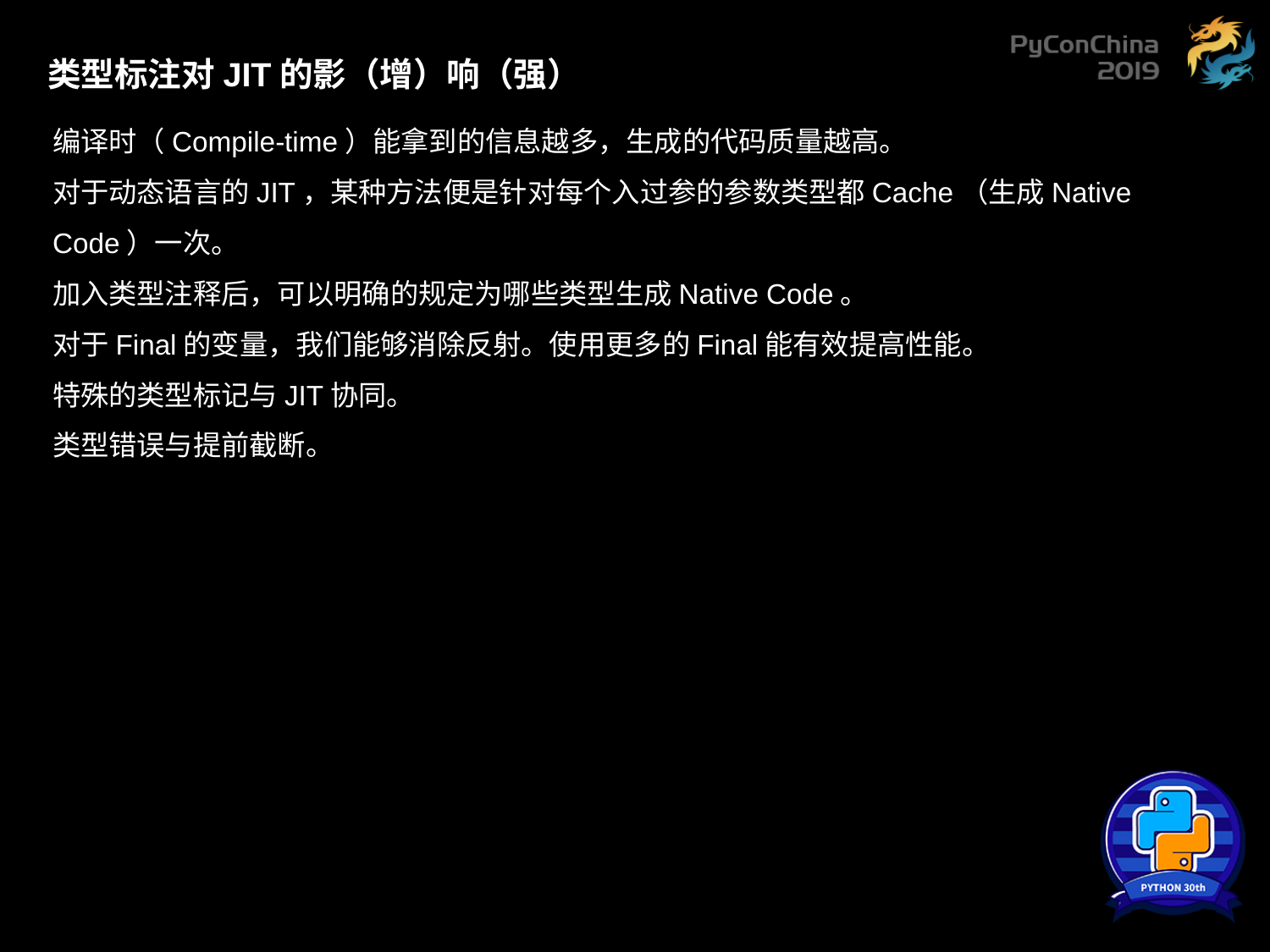

类型标注对JIT的影（增）响（强）
编译时（Compile-time）能拿到的信息越多，生成的代码质量越高。
对于动态语言的JIT，某种方法便是针对每个入过参的参数类型都Cache（生成Native Code）一次。
加入类型注释后，可以明确的规定为哪些类型生成Native Code。
对于Final的变量，我们能够消除反射。使用更多的Final能有效提高性能。
特殊的类型标记与JIT协同。
类型错误与提前截断。